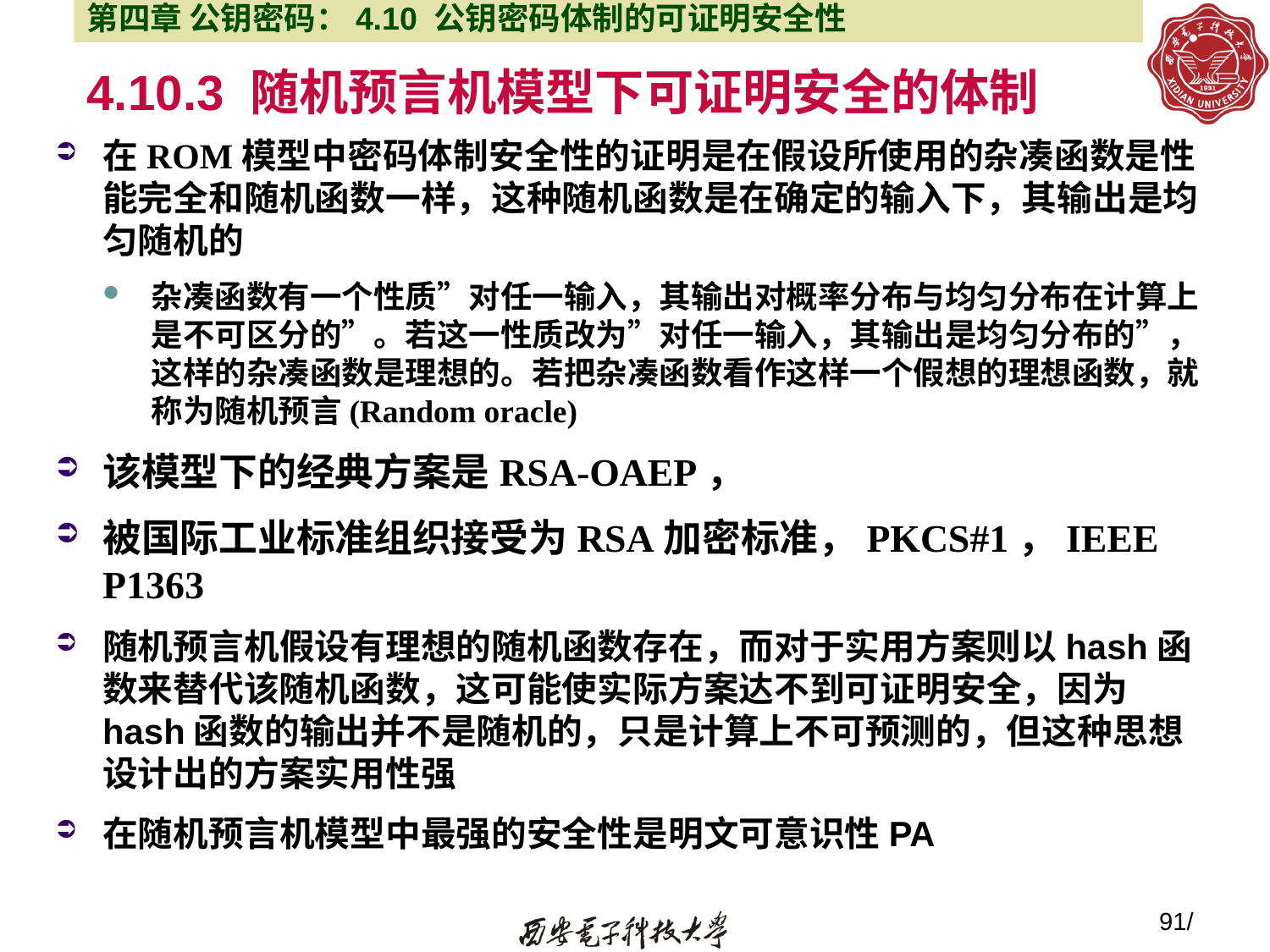

第四章 公钥密码：4.10 公钥密码体制的可证明安全性
# 4.10.3 随机预言机模型下可证明安全的体制
在ROM模型中密码体制安全性的证明是在假设所使用的杂凑函数是性能完全和随机函数一样，这种随机函数是在确定的输入下，其输出是均匀随机的
杂凑函数有一个性质”对任一输入，其输出对概率分布与均匀分布在计算上是不可区分的”。若这一性质改为”对任一输入，其输出是均匀分布的”，这样的杂凑函数是理想的。若把杂凑函数看作这样一个假想的理想函数，就称为随机预言(Random oracle)
该模型下的经典方案是RSA-OAEP，
被国际工业标准组织接受为RSA加密标准，PKCS#1，IEEE P1363
随机预言机假设有理想的随机函数存在，而对于实用方案则以hash函数来替代该随机函数，这可能使实际方案达不到可证明安全，因为hash函数的输出并不是随机的，只是计算上不可预测的，但这种思想设计出的方案实用性强
在随机预言机模型中最强的安全性是明文可意识性PA
91/